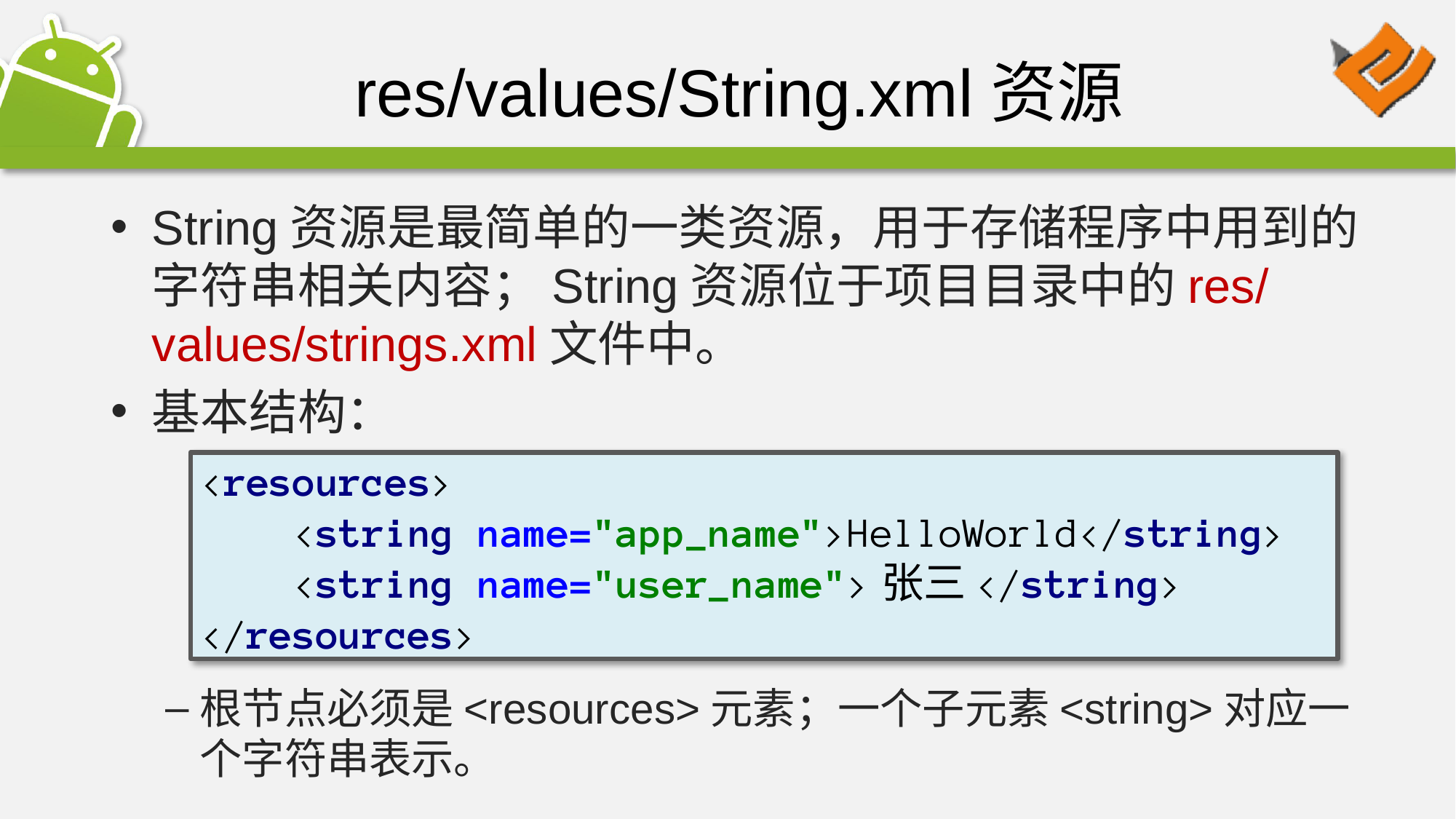

# res/values/String.xml资源
String资源是最简单的一类资源，用于存储程序中用到的字符串相关内容；String资源位于项目目录中的res/values/strings.xml文件中。
基本结构：
<resources>
    <string name="app_name">HelloWorld</string>
    <string name="user_name">张三</string>
</resources>
根节点必须是<resources>元素；一个子元素<string>对应一个字符串表示。